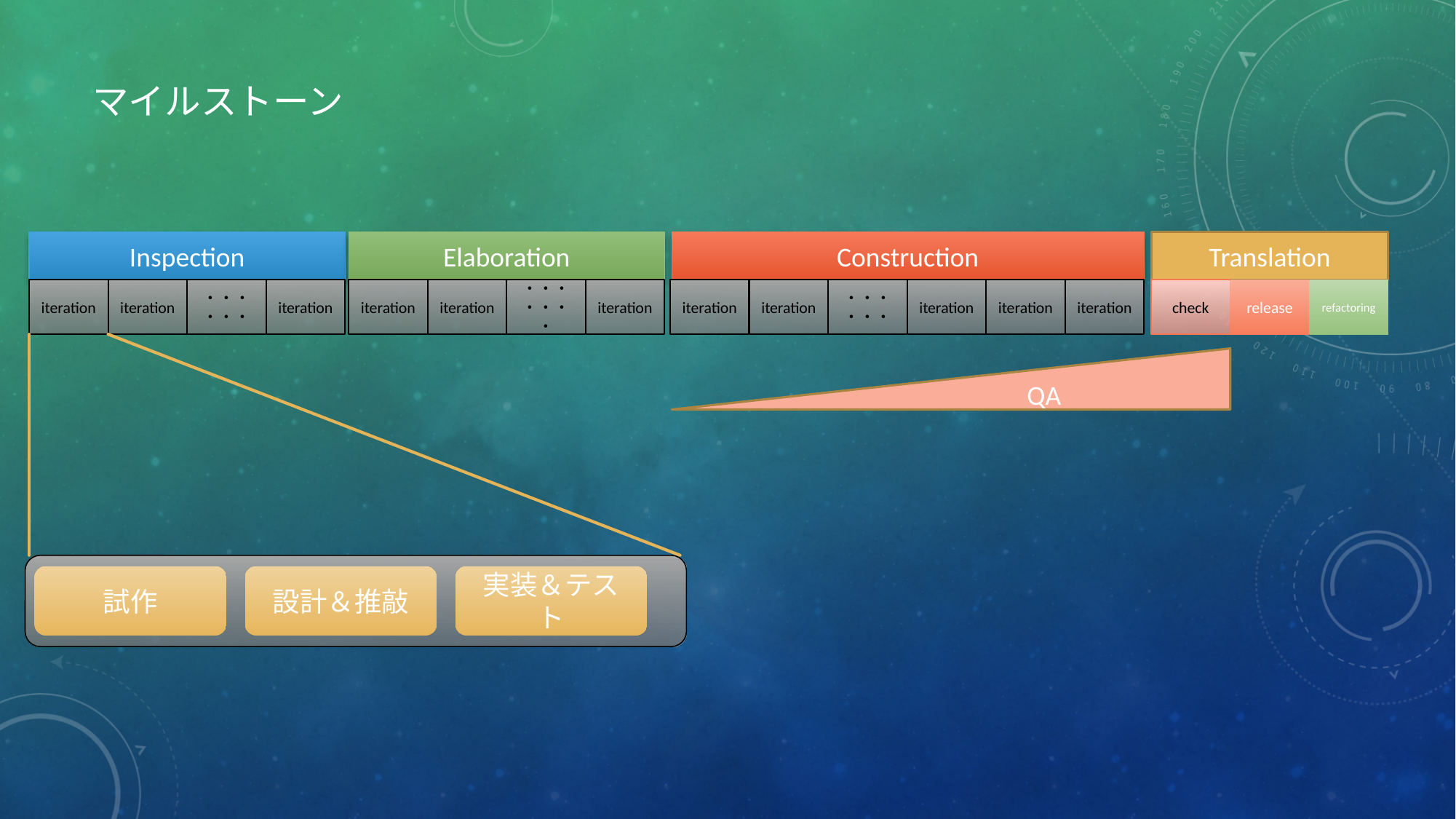

# マイルストーン
Elaboration
Construction
Translation
Inspection
iteration
iteration
・・・・・・
iteration
iteration
iteration
・・・・・・・
iteration
iteration
iteration
・・・・・・
iteration
iteration
iteration
check
release
refactoring
QA

実装＆テスト
設計＆推敲
試作